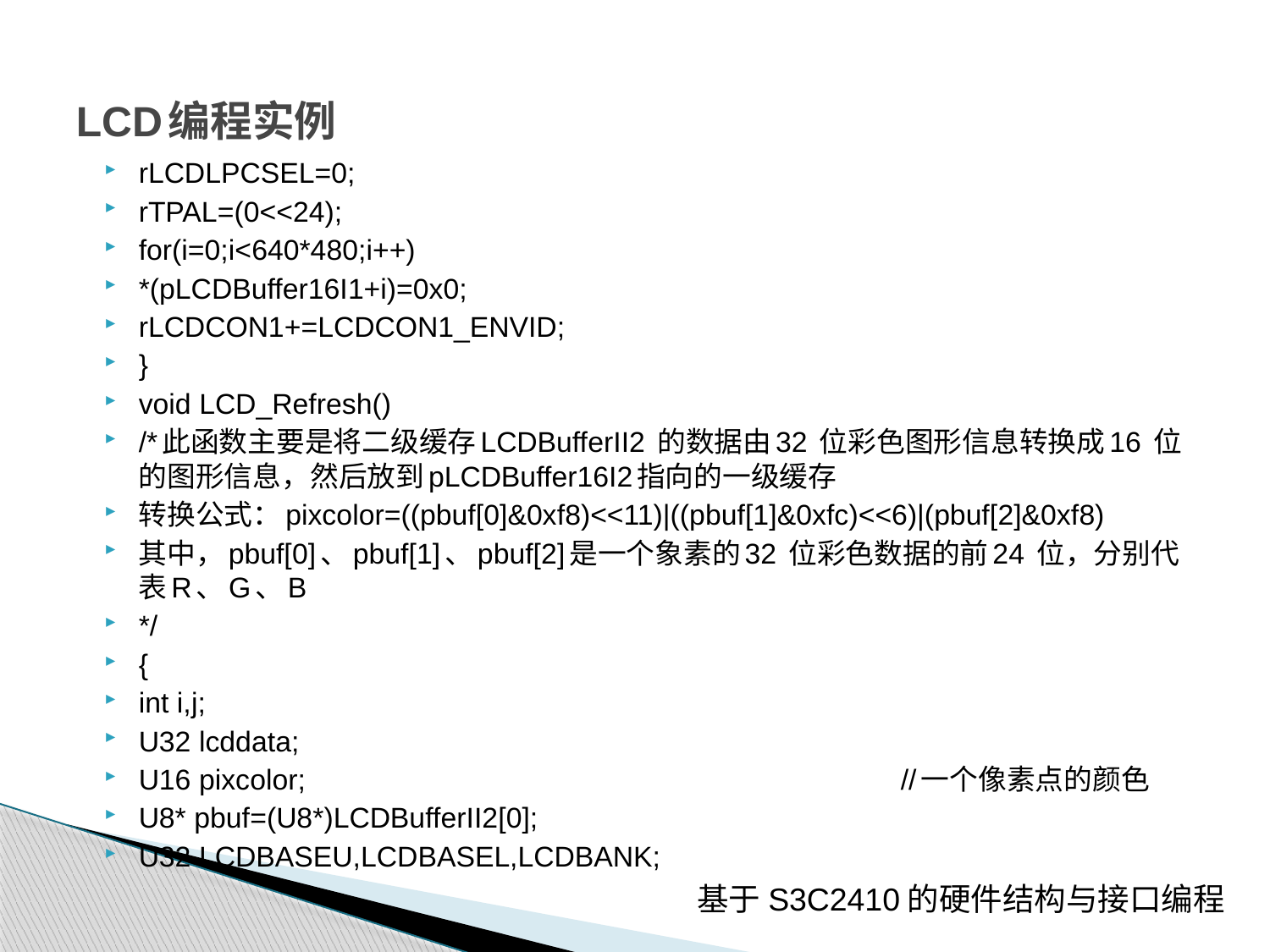

# LCD编程实例
rLCDLPCSEL=0;
rTPAL=(0<<24);
for(i=0;i<640*480;i++)
*(pLCDBuffer16I1+i)=0x0;
rLCDCON1+=LCDCON1_ENVID;
}
void LCD_Refresh()
/*此函数主要是将二级缓存LCDBufferII2 的数据由32 位彩色图形信息转换成16 位的图形信息，然后放到pLCDBuffer16I2指向的一级缓存
转换公式：pixcolor=((pbuf[0]&0xf8)<<11)|((pbuf[1]&0xfc)<<6)|(pbuf[2]&0xf8)
其中，pbuf[0]、pbuf[1]、pbuf[2]是一个象素的32 位彩色数据的前24 位，分别代表R、G、B
*/
{
int i,j;
U32 lcddata;
U16 pixcolor;               							//一个像素点的颜色
U8* pbuf=(U8*)LCDBufferII2[0];
U32 LCDBASEU,LCDBASEL,LCDBANK;

基于S3C2410的硬件结构与接口编程